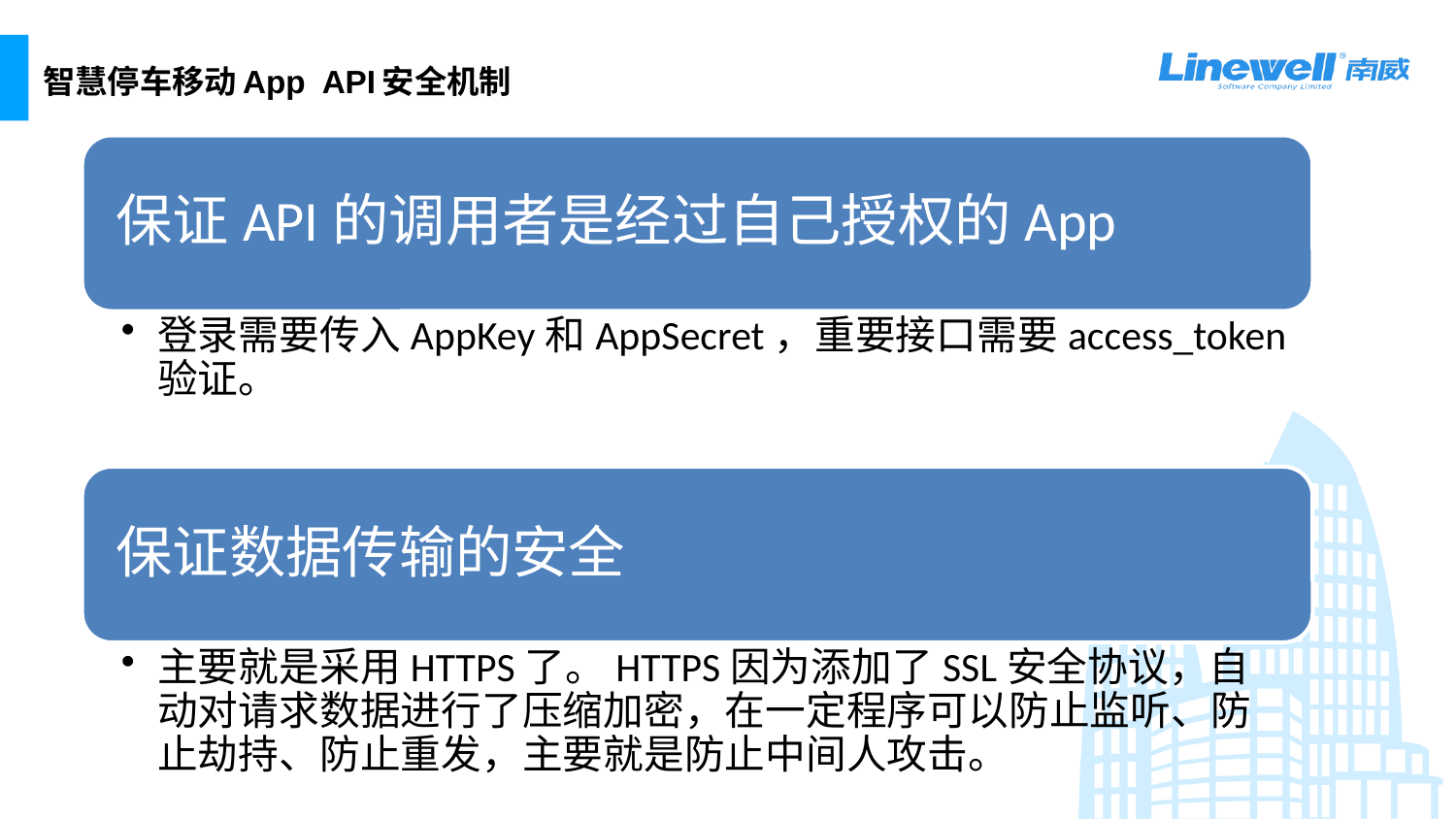

智慧停车移动App  API安全机制
保证API的调用者是经过自己授权的App
登录需要传入AppKey和AppSecret，重要接口需要access_token验证。
保证数据传输的安全
主要就是采用HTTPS了。HTTPS因为添加了SSL安全协议，自动对请求数据进行了压缩加密，在一定程序可以防止监听、防止劫持、防止重发，主要就是防止中间人攻击。